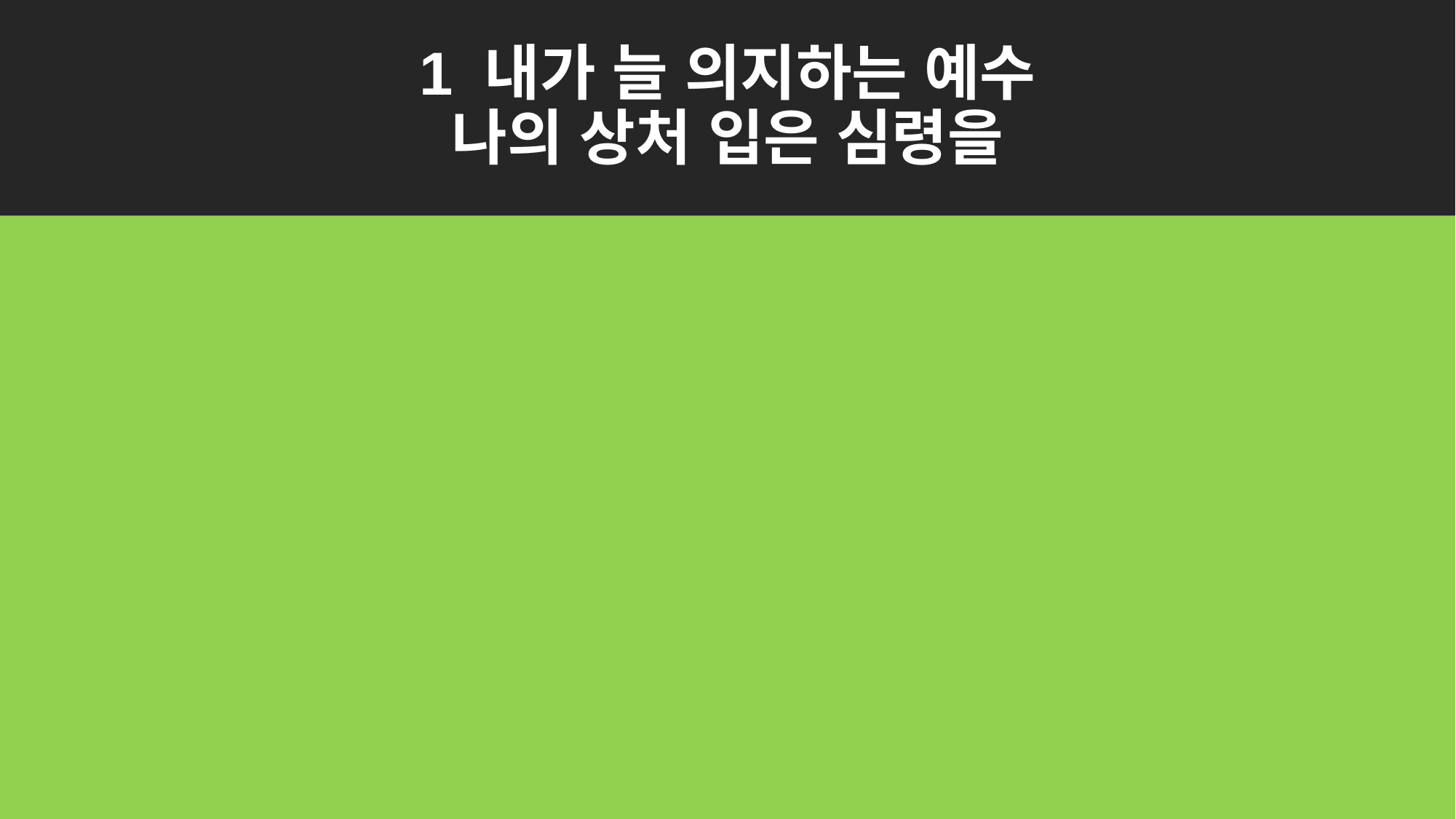

# 1 내가 늘 의지하는 예수 나의 상처 입은 심령을